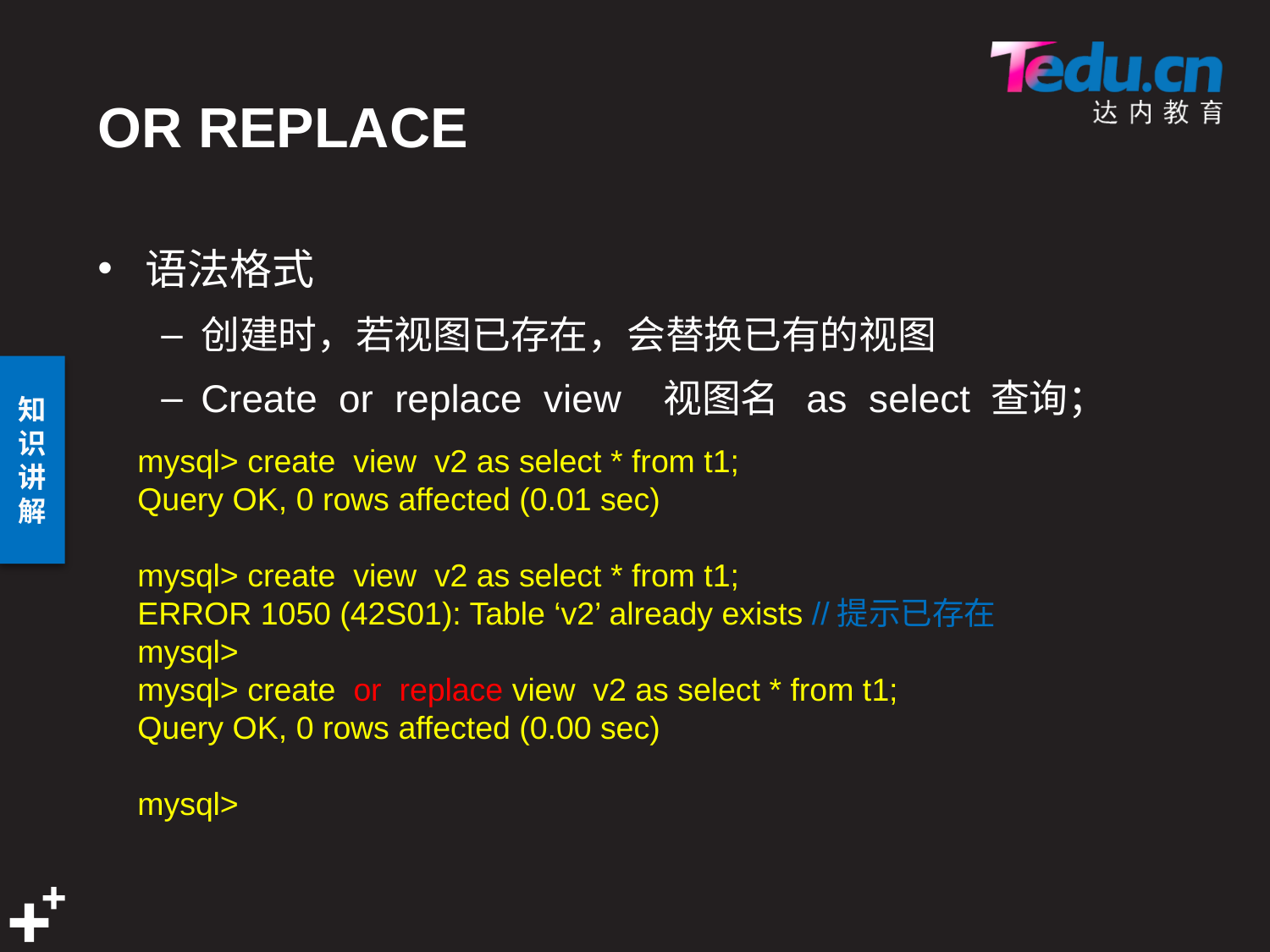

# OR REPLACE
语法格式
创建时，若视图已存在，会替换已有的视图
Create  or  replace  view   视图名  as  select 查询；
mysql> create  view  v2 as select * from t1;
Query OK, 0 rows affected (0.01 sec)

mysql> create  view  v2 as select * from t1;
ERROR 1050 (42S01): Table ‘v2’ already exists //提示已存在
mysql>
mysql> create  or  replace view  v2 as select * from t1;
Query OK, 0 rows affected (0.00 sec)

mysql>